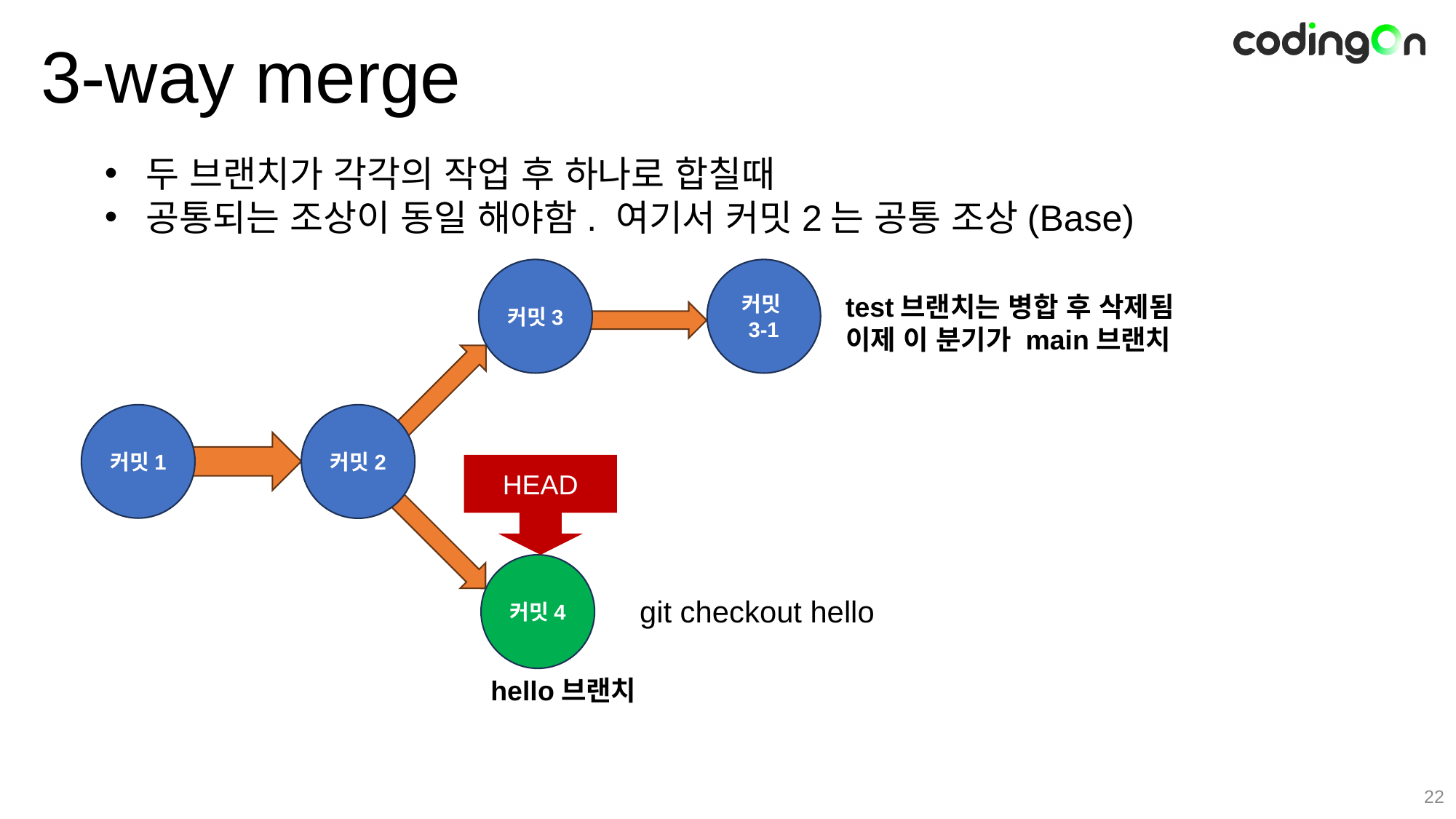

# 3-way merge
두 브랜치가 각각의 작업 후 하나로 합칠때
공통되는 조상이 동일 해야함. 여기서 커밋2는 공통 조상(Base)
커밋3
커밋3-1

test브랜치는 병합 후 삭제됨
이제 이 분기가 main브랜치

커밋1
커밋2

HEAD

커밋4
git checkout hello
hello브랜치
22